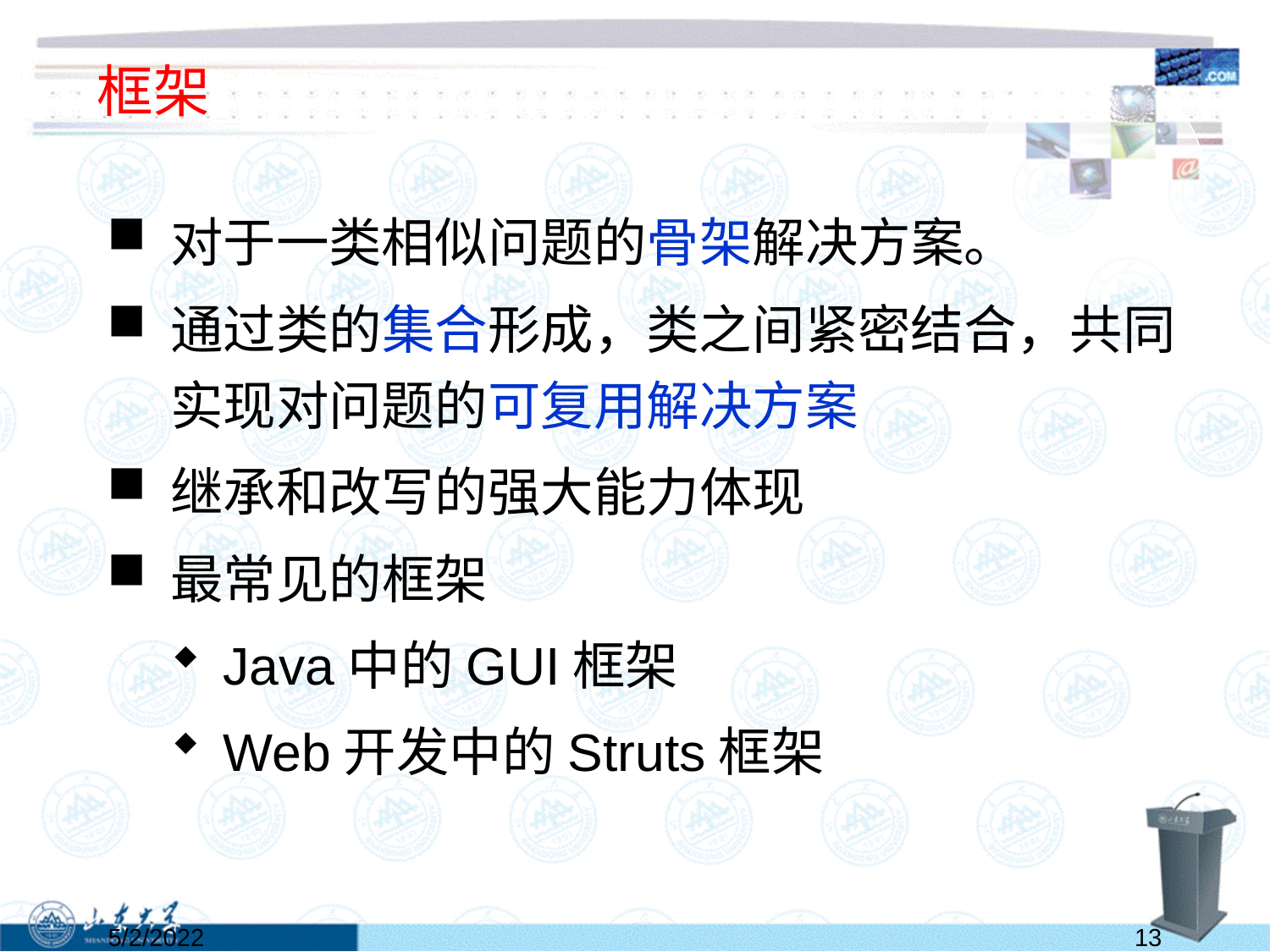

# 框架
对于一类相似问题的骨架解决方案。
通过类的集合形成，类之间紧密结合，共同实现对问题的可复用解决方案
继承和改写的强大能力体现
最常见的框架
Java中的GUI框架
Web开发中的Struts框架
5/2/2022
13